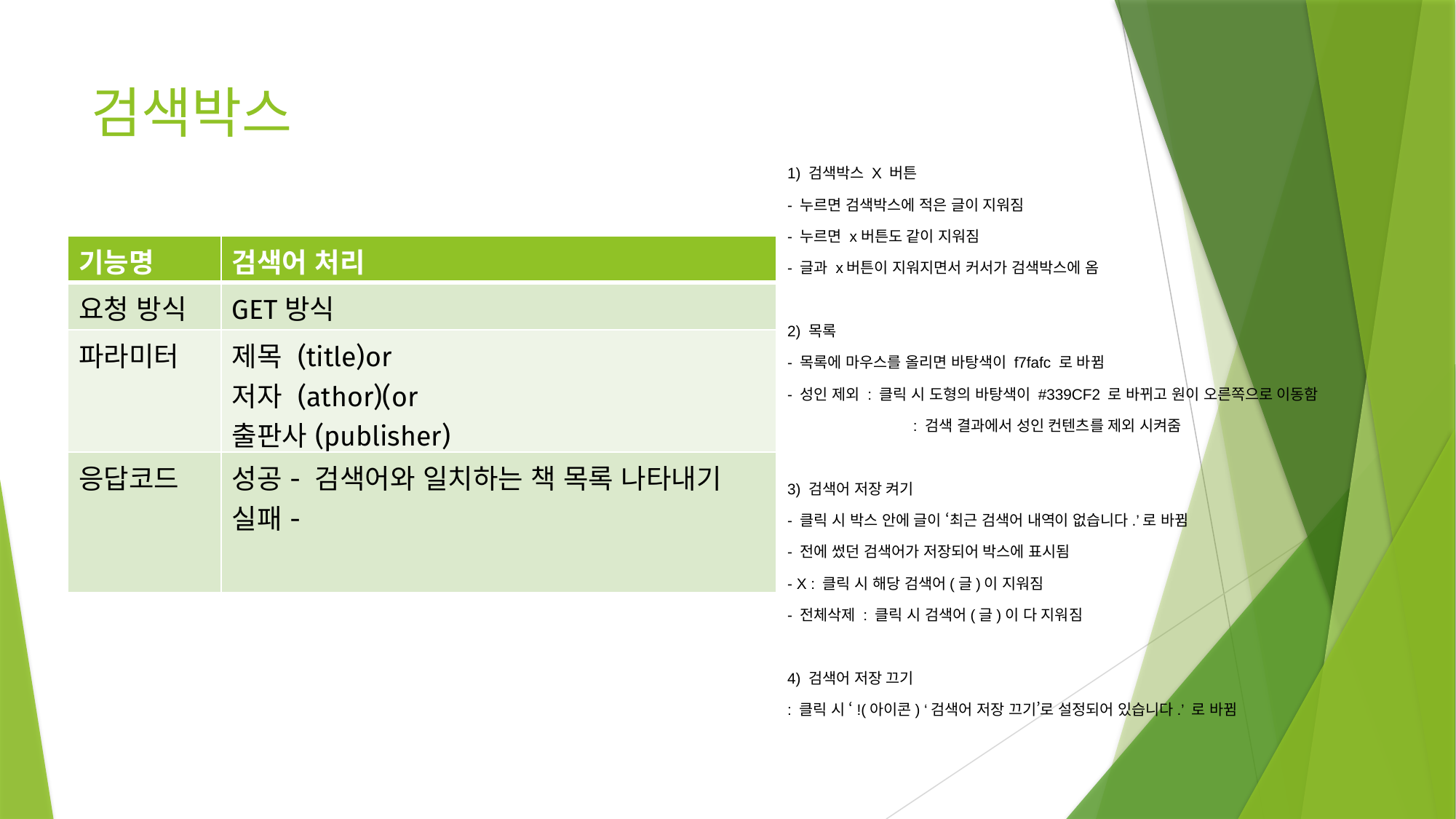

검색박스
1) 검색박스 X 버튼
- 누르면 검색박스에 적은 글이 지워짐
- 누르면 x버튼도 같이 지워짐
- 글과 x버튼이 지워지면서 커서가 검색박스에 옴

2) 목록
- 목록에 마우스를 올리면 바탕색이 f7fafc 로 바뀜
- 성인 제외 : 클릭 시 도형의 바탕색이 #339CF2 로 바뀌고 원이 오른쪽으로 이동함
	    : 검색 결과에서 성인 컨텐츠를 제외 시켜줌

3) 검색어 저장 켜기
- 클릭 시 박스 안에 글이 ‘최근 검색어 내역이 없습니다.’로 바뀜
- 전에 썼던 검색어가 저장되어 박스에 표시됨
- X : 클릭 시 해당 검색어(글)이 지워짐
- 전체삭제 : 클릭 시 검색어(글)이 다 지워짐

4) 검색어 저장 끄기
: 클릭 시 ‘!(아이콘) ‘검색어 저장 끄기’로 설정되어 있습니다.’ 로 바뀜
| 기능명 | 검색어 처리 |
| --- | --- |
| 요청 방식 | GET방식 |
| 파라미터 | 제목 (title)or 저자 (athor)(or 출판사(publisher) |
| 응답코드 | 성공- 검색어와 일치하는 책 목록 나타내기 실패- |